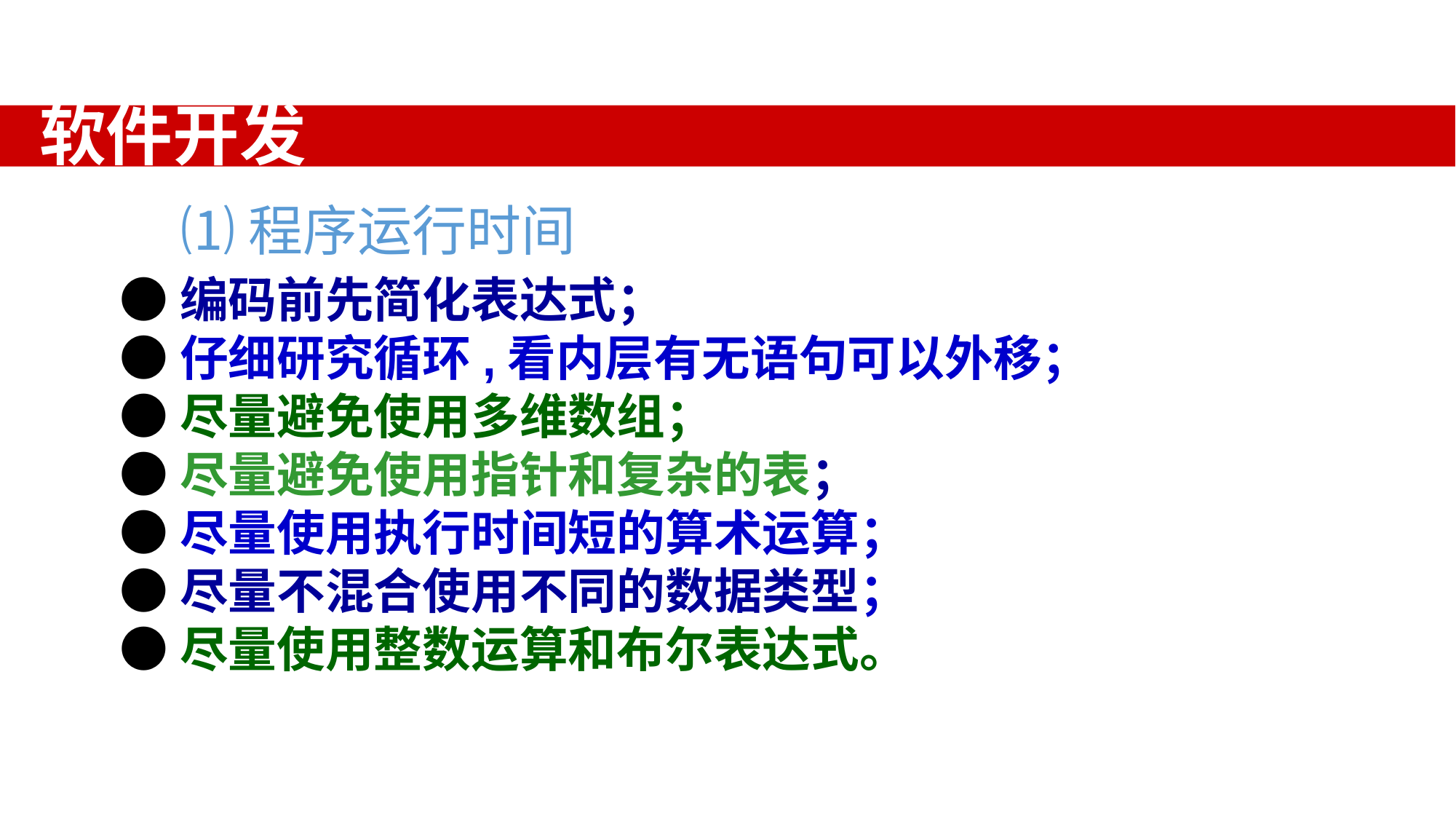

软件开发

⑴程序运行时间
●编码前先简化表达式；
●仔细研究循环,看内层有无语句可以外移；
●尽量避免使用多维数组；
●尽量避免使用指针和复杂的表；
●尽量使用执行时间短的算术运算；
●尽量不混合使用不同的数据类型；
●尽量使用整数运算和布尔表达式。